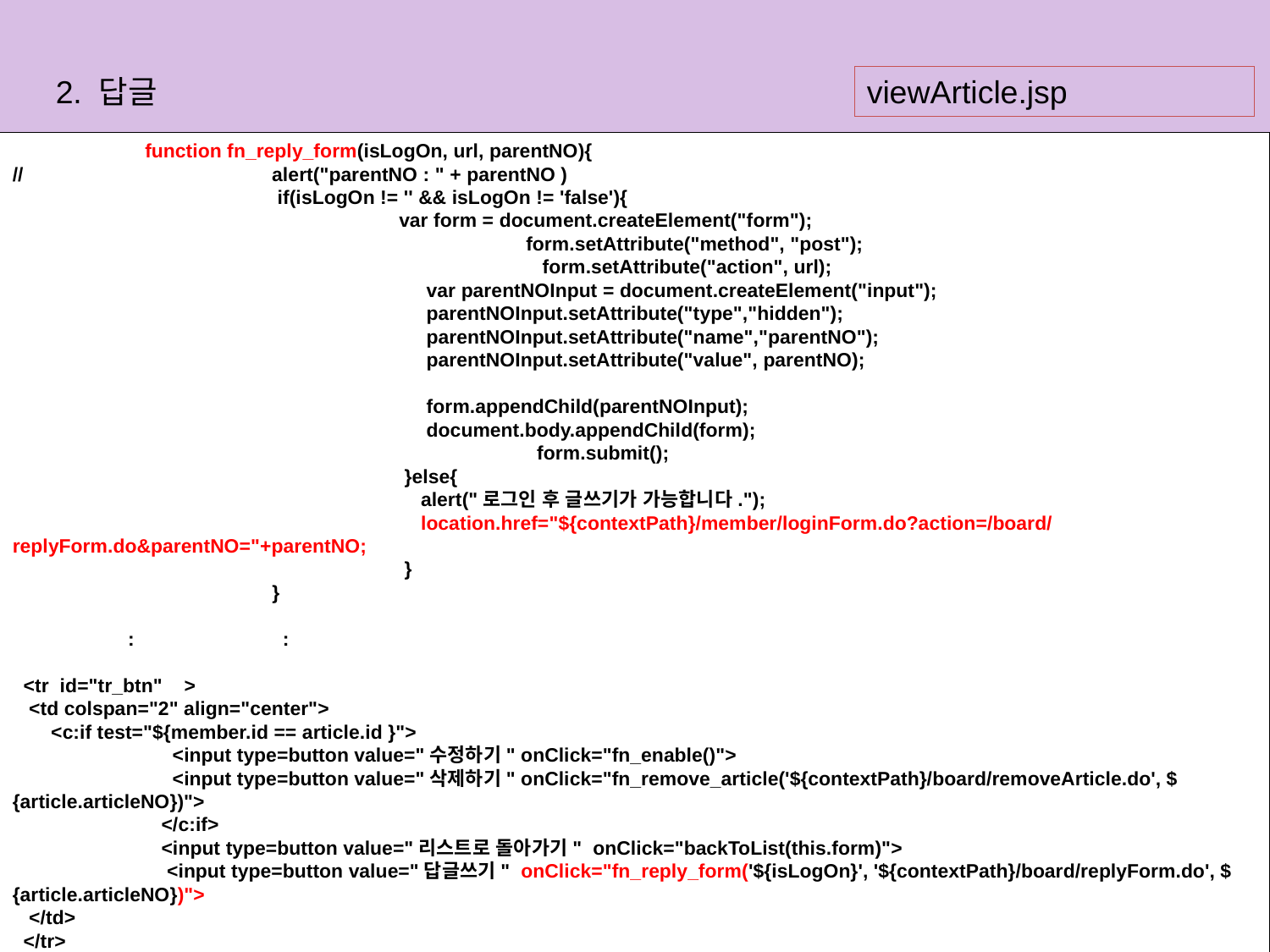

viewArticle.jsp
2. 답글
	 function fn_reply_form(isLogOn, url, parentNO){
//		 alert("parentNO : " + parentNO )
		  if(isLogOn != '' && isLogOn != 'false'){
	      		 var form = document.createElement("form");
			   	 form.setAttribute("method", "post");
				    form.setAttribute("action", url);
			      var parentNOInput = document.createElement("input");
			      parentNOInput.setAttribute("type","hidden");
			      parentNOInput.setAttribute("name","parentNO");
			      parentNOInput.setAttribute("value", parentNO);

			      form.appendChild(parentNOInput);
			      document.body.appendChild(form);
				   form.submit();
			  }else{
			     alert("로그인 후 글쓰기가 가능합니다.");
			     location.href="${contextPath}/member/loginForm.do?action=/board/replyForm.do&parentNO="+parentNO;
			  }
		 }

                     :                           :

  <tr  id="tr_btn"    >
   <td colspan="2" align="center">
       <c:if test="${member.id == article.id }">
	      <input type=button value="수정하기" onClick="fn_enable()">
	      <input type=button value="삭제하기" onClick="fn_remove_article('${contextPath}/board/removeArticle.do', ${article.articleNO})">
	    </c:if>
	    <input type=button value="리스트로 돌아가기"  onClick="backToList(this.form)">
	     <input type=button value="답글쓰기"  onClick="fn_reply_form('${isLogOn}', '${contextPath}/board/replyForm.do', ${article.articleNO})">
   </td>
  </tr>